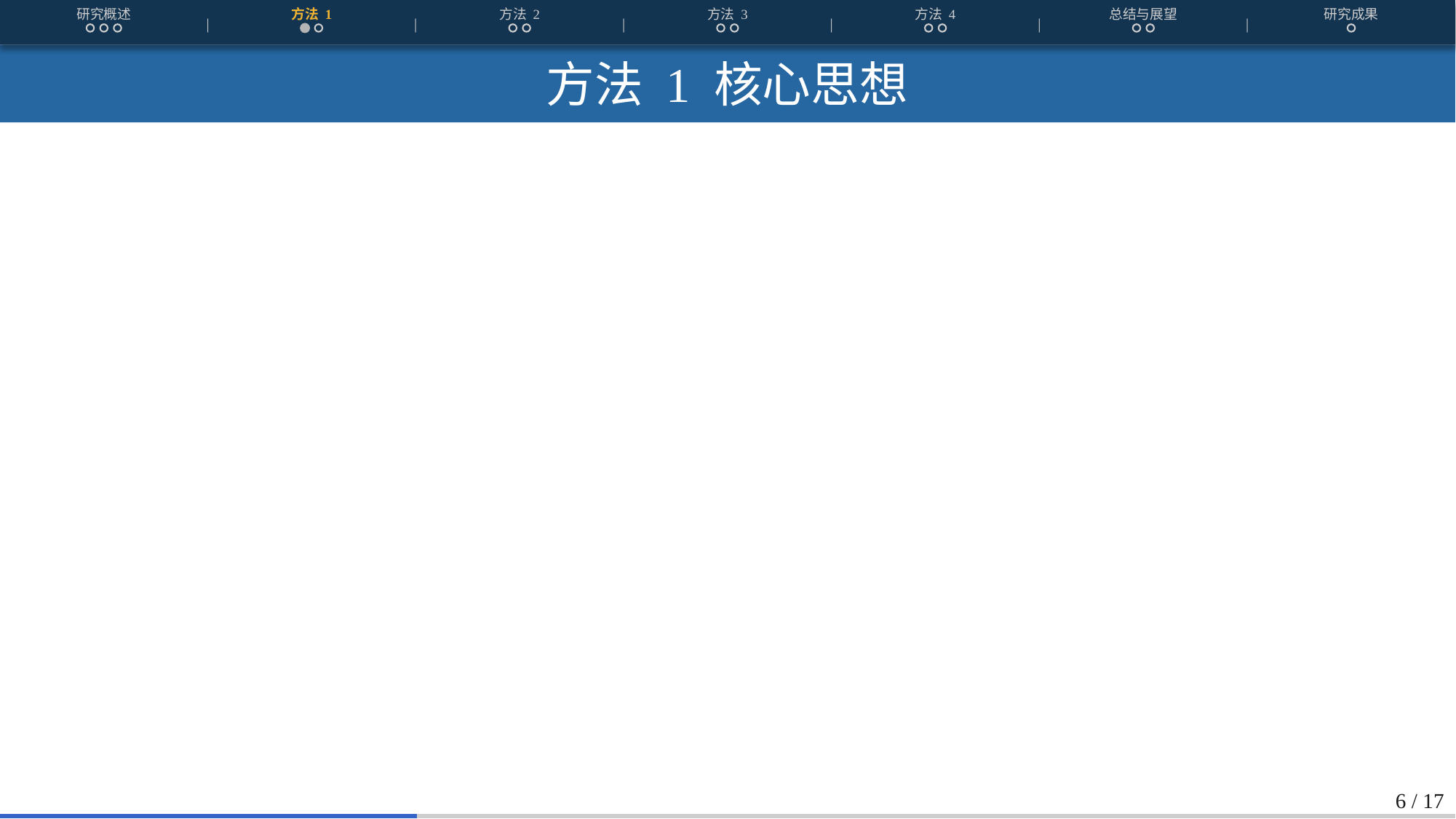

研究概述
方法 1
方法 2
方法 3
方法 4
总结与展望
研究成果
|
|
|
|
|
|

# 方法 1 核心思想

6 / 17